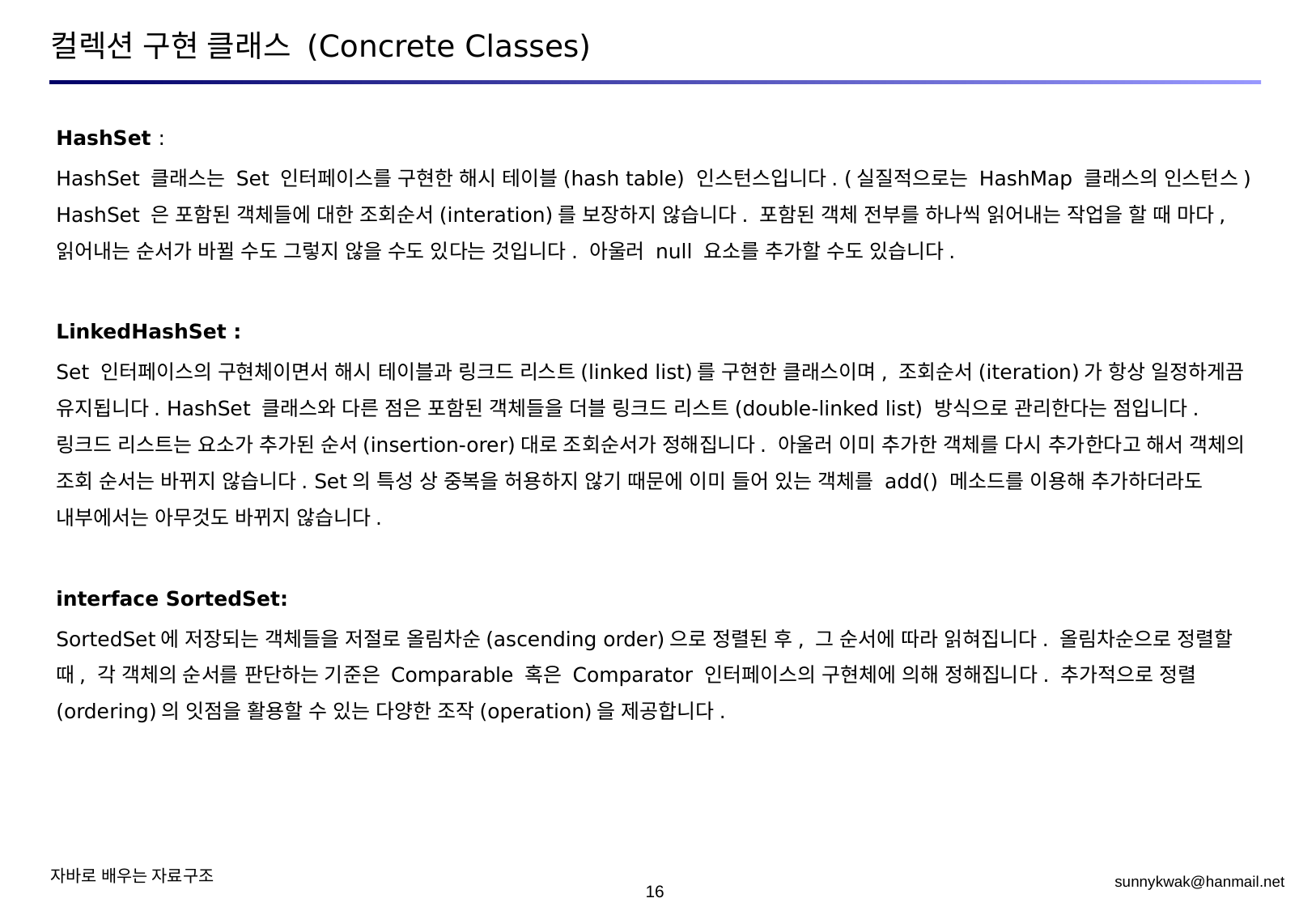

# 컬렉션 구현 클래스 (Concrete Classes)
HashSet :
HashSet 클래스는 Set 인터페이스를 구현한 해시 테이블(hash table) 인스턴스입니다. (실질적으로는 HashMap 클래스의 인스턴스) HashSet 은 포함된 객체들에 대한 조회순서(interation)를 보장하지 않습니다. 포함된 객체 전부를 하나씩 읽어내는 작업을 할 때 마다, 읽어내는 순서가 바뀔 수도 그렇지 않을 수도 있다는 것입니다. 아울러 null 요소를 추가할 수도 있습니다.

LinkedHashSet :
Set 인터페이스의 구현체이면서 해시 테이블과 링크드 리스트(linked list)를 구현한 클래스이며, 조회순서(iteration)가 항상 일정하게끔 유지됩니다. HashSet 클래스와 다른 점은 포함된 객체들을 더블 링크드 리스트(double-linked list) 방식으로 관리한다는 점입니다. 링크드 리스트는 요소가 추가된 순서(insertion-orer)대로 조회순서가 정해집니다. 아울러 이미 추가한 객체를 다시 추가한다고 해서 객체의 조회 순서는 바뀌지 않습니다. Set의 특성 상 중복을 허용하지 않기 때문에 이미 들어 있는 객체를 add() 메소드를 이용해 추가하더라도 내부에서는 아무것도 바뀌지 않습니다.

interface SortedSet:
SortedSet에 저장되는 객체들을 저절로 올림차순(ascending order)으로 정렬된 후, 그 순서에 따라 읽혀집니다. 올림차순으로 정렬할 때, 각 객체의 순서를 판단하는 기준은 Comparable 혹은 Comparator 인터페이스의 구현체에 의해 정해집니다. 추가적으로 정렬(ordering)의 잇점을 활용할 수 있는 다양한 조작(operation)을 제공합니다.